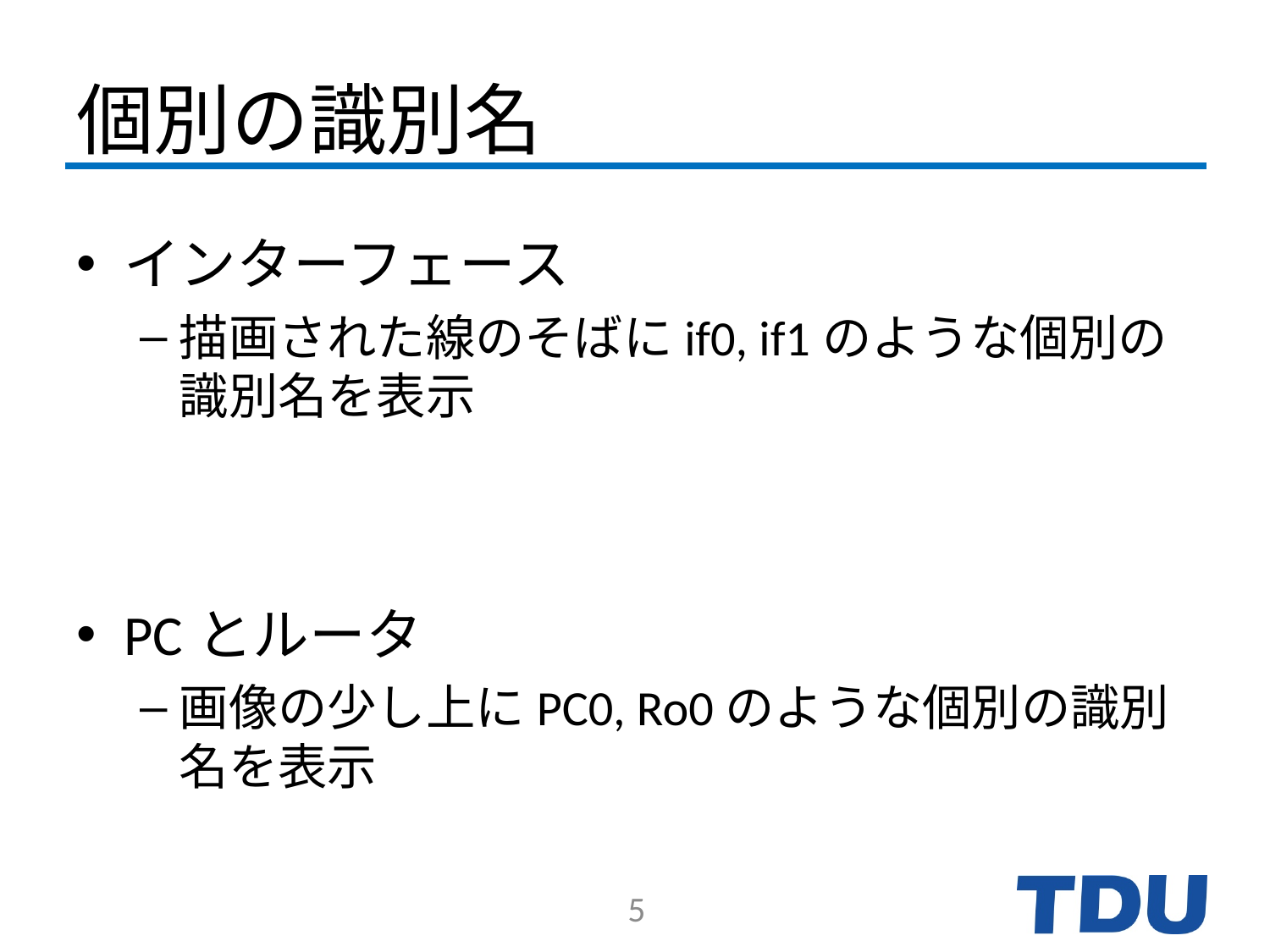

# 個別の識別名
インターフェース
描画された線のそばにif0, if1のような個別の識別名を表示

PCとルータ
画像の少し上にPC0, Ro0のような個別の識別名を表示
5